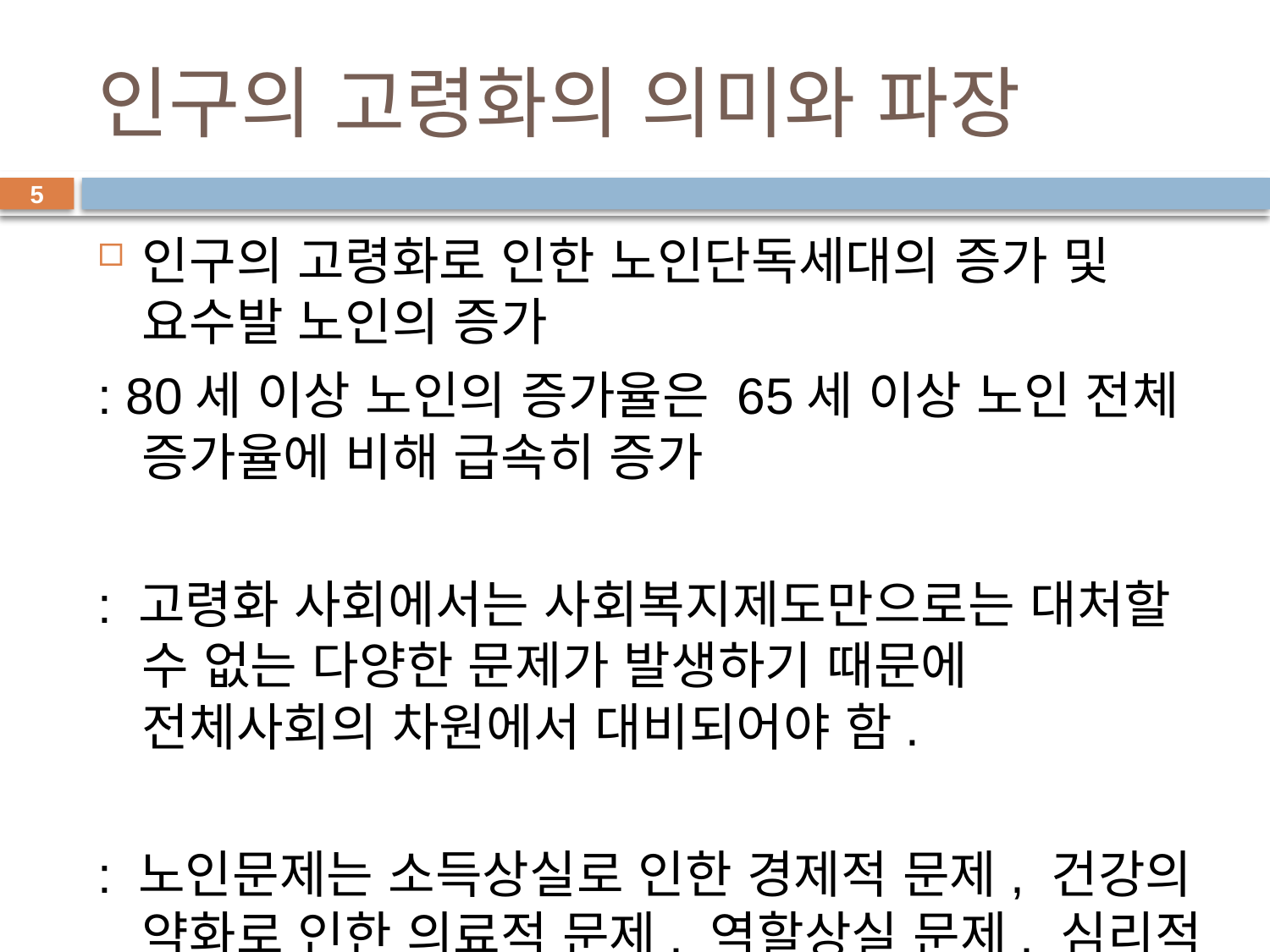

# 인구의 고령화의 의미와 파장
5
인구의 고령화로 인한 노인단독세대의 증가 및 요수발 노인의 증가
: 80세 이상 노인의 증가율은 65세 이상 노인 전체 증가율에 비해 급속히 증가

: 고령화 사회에서는 사회복지제도만으로는 대처할 수 없는 다양한 문제가 발생하기 때문에 전체사회의 차원에서 대비되어야 함.

: 노인문제는 소득상실로 인한 경제적 문제, 건강의 약화로 인한 의료적 문제, 역할상실 문제, 심리적 고독의 문제 등이 나타남